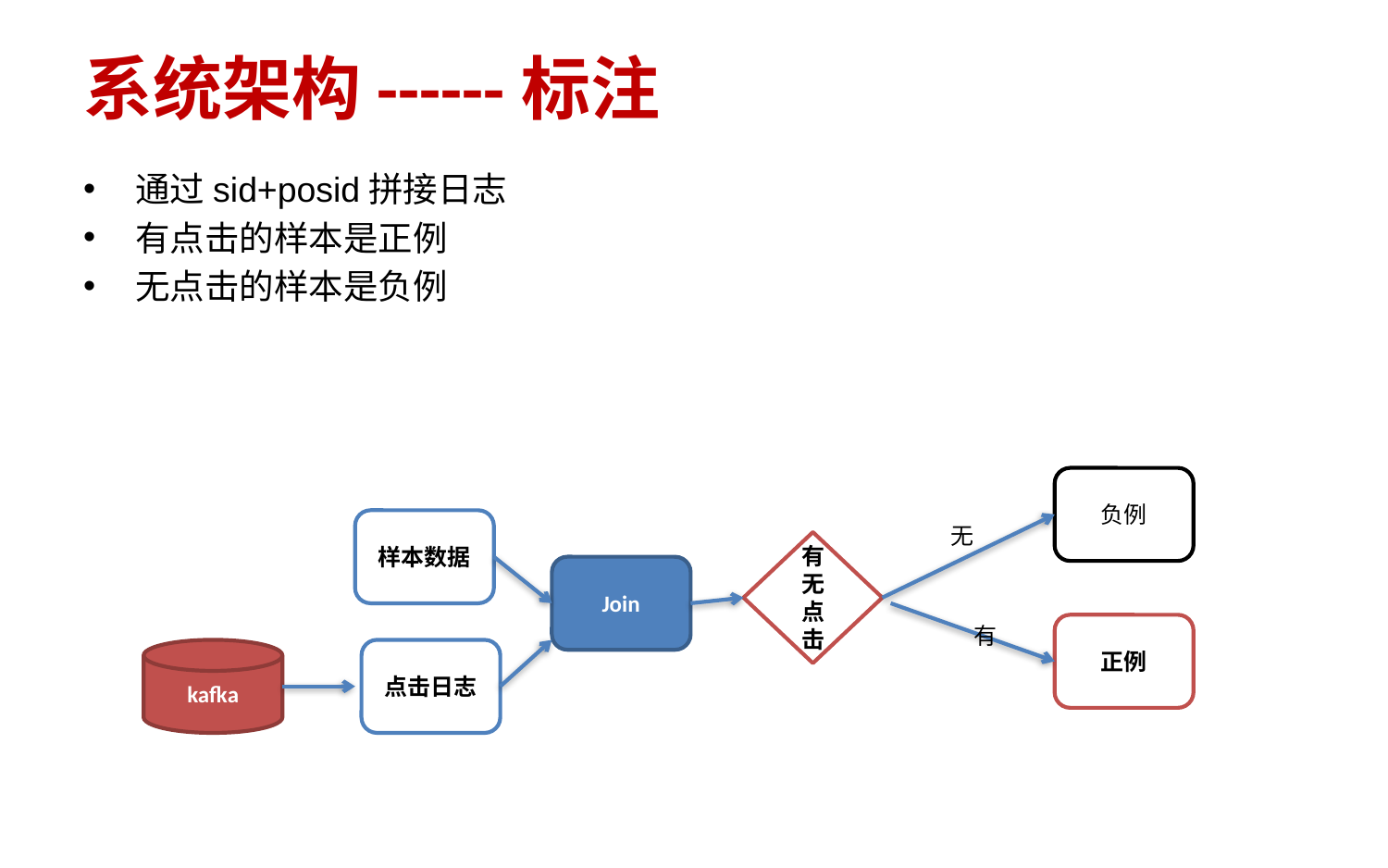

# 系统架构------标注
通过sid+posid拼接日志
有点击的样本是正例
无点击的样本是负例
负例
样本数据
无
有无点击
Join
有
正例
kafka
点击日志